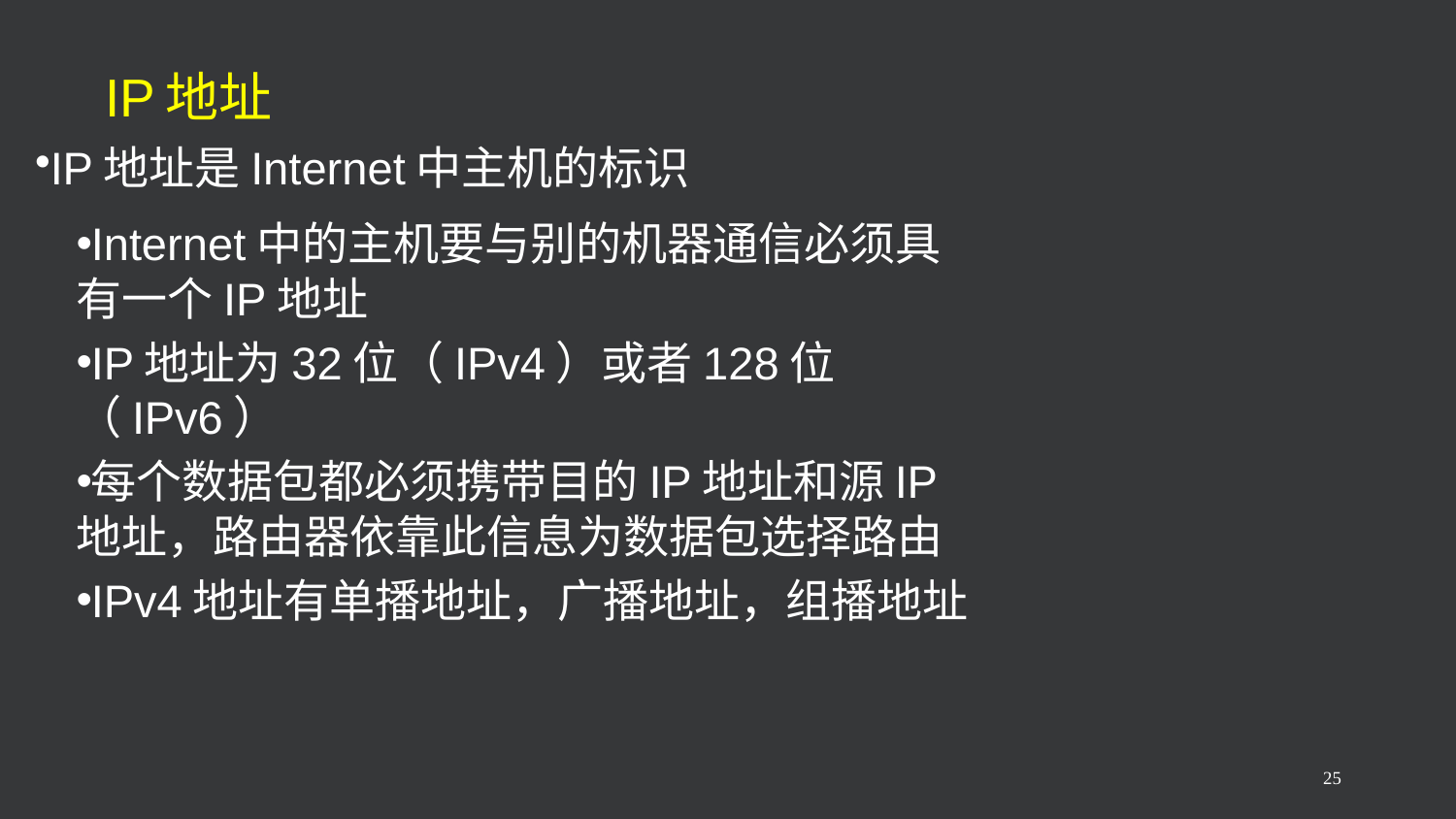

# IP地址
IP地址是Internet中主机的标识
Internet中的主机要与别的机器通信必须具有一个IP地址
IP地址为32位（IPv4）或者128位（IPv6）
每个数据包都必须携带目的IP地址和源IP地址，路由器依靠此信息为数据包选择路由
IPv4地址有单播地址，广播地址，组播地址

25